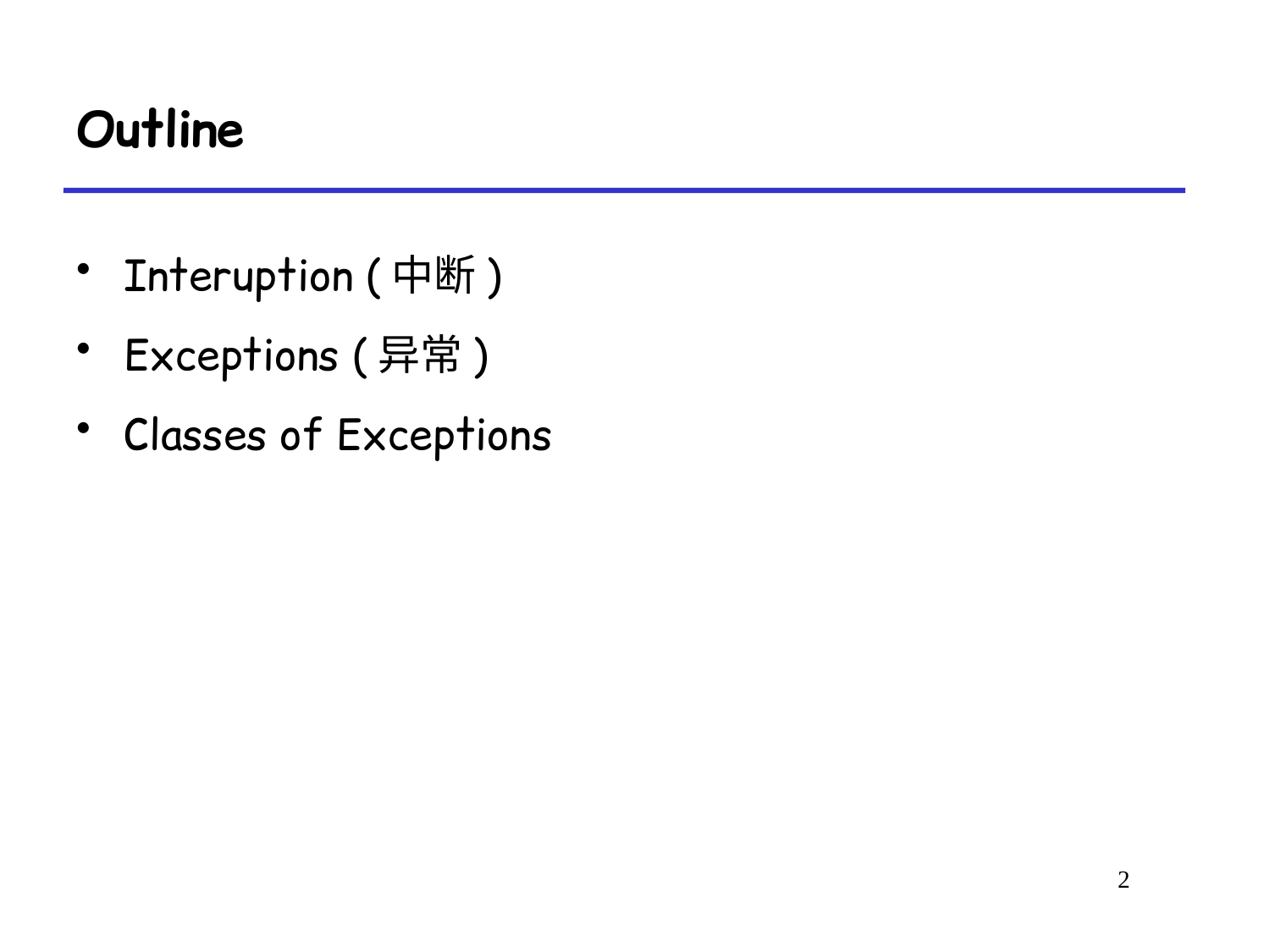

Outline
Interuption (中断)
Exceptions (异常)
Classes of Exceptions
# 2